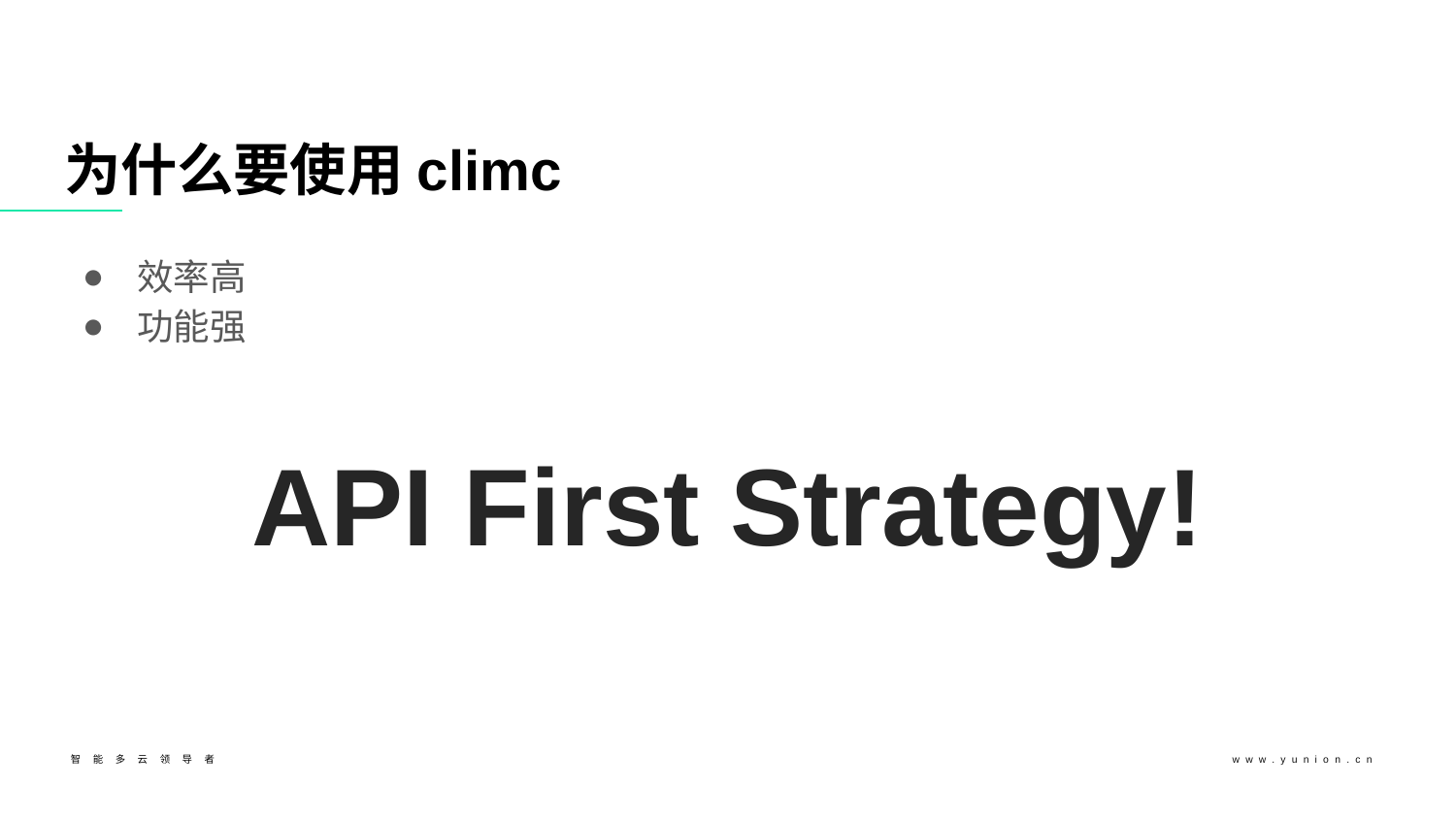

# 为什么要使用climc
效率高
功能强
API First Strategy!